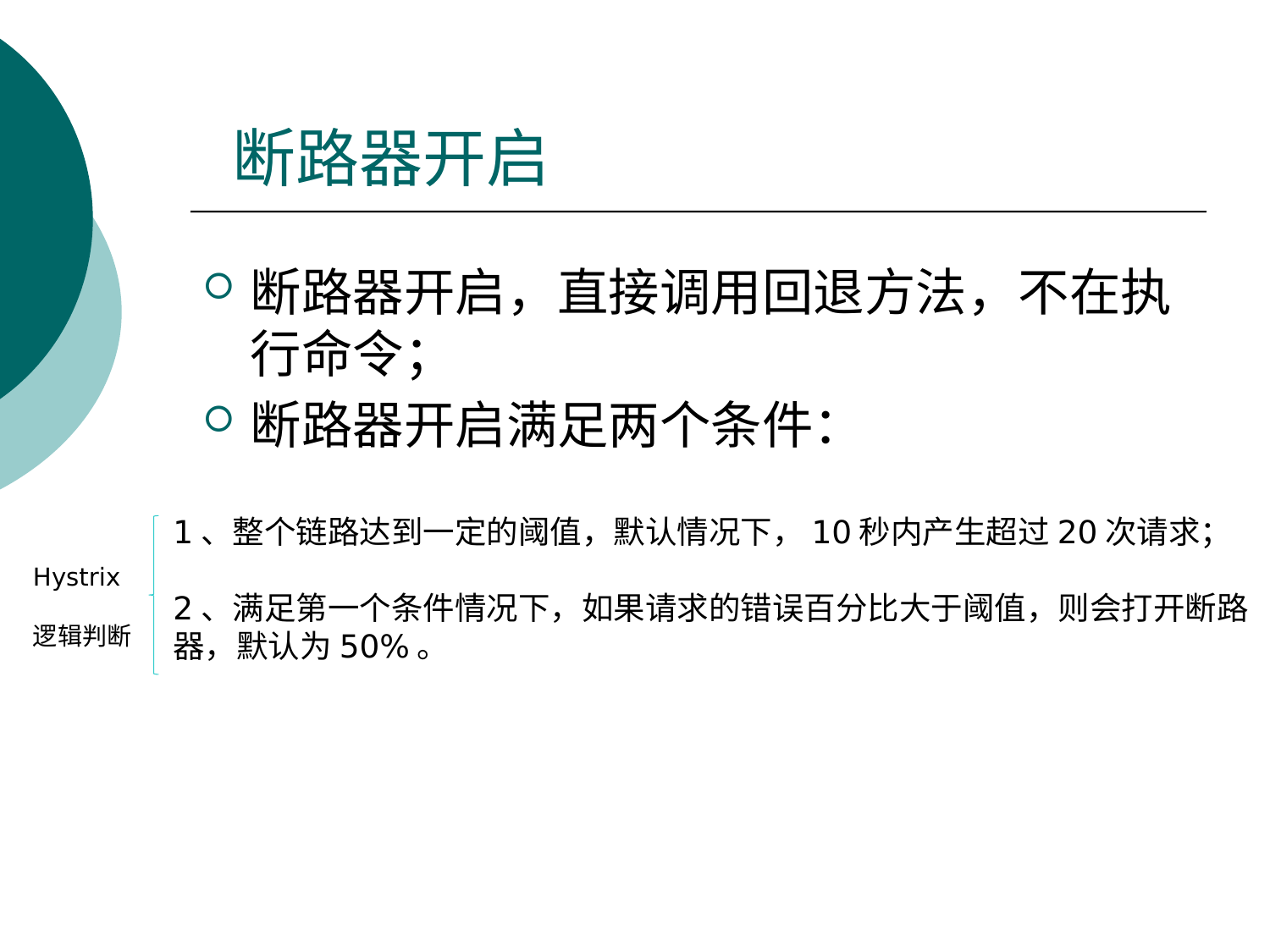

# 断路器开启
断路器开启，直接调用回退方法，不在执行命令；
断路器开启满足两个条件：
1、整个链路达到一定的阈值，默认情况下，10秒内产生超过20次请求；

2、满足第一个条件情况下，如果请求的错误百分比大于阈值，则会打开断路
器，默认为50%。

Hystrix

逻辑判断